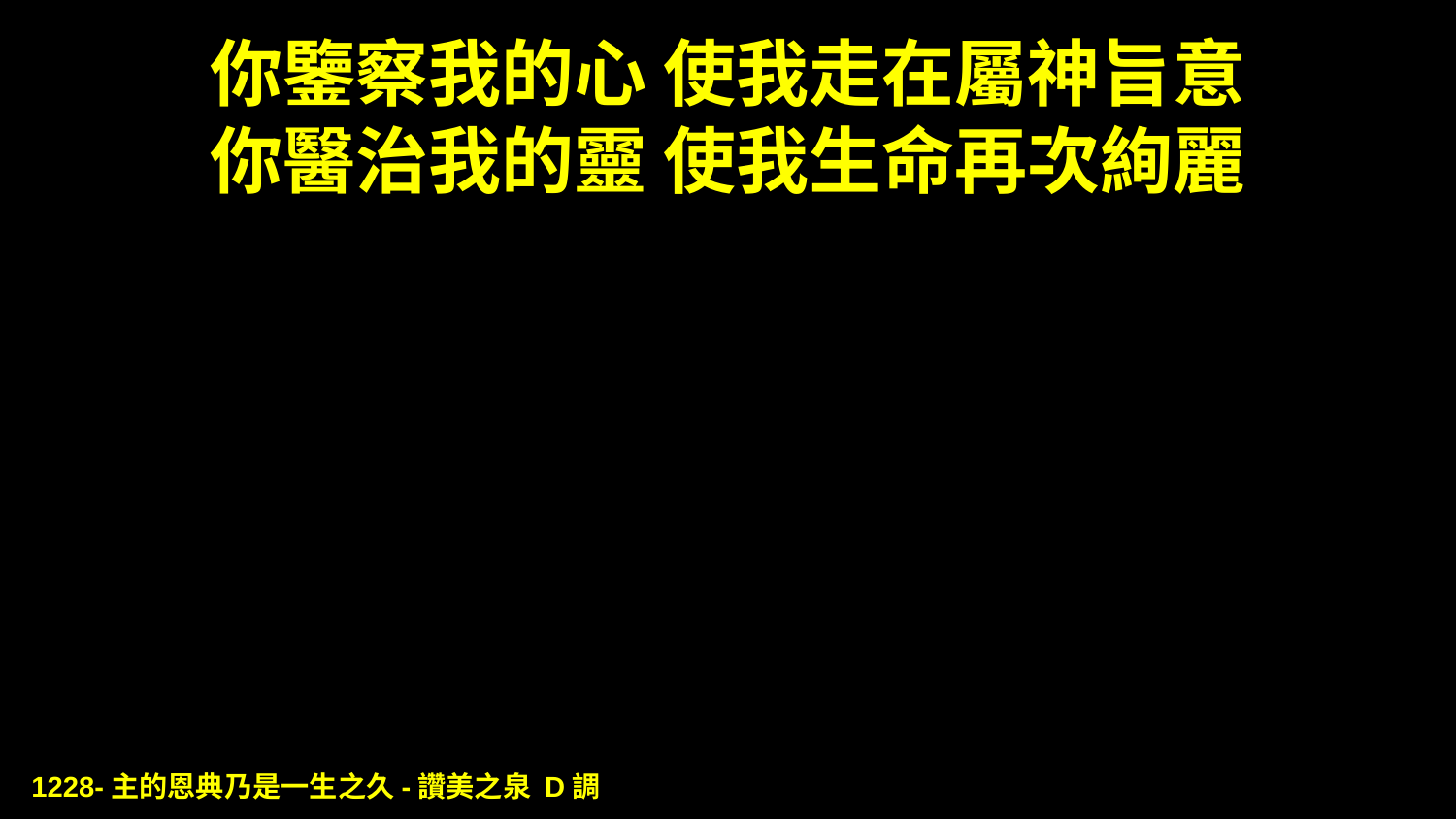

# 你鑒察我的心 使我走在屬神旨意 你醫治我的靈 使我生命再次絢麗
1228-主的恩典乃是一生之久-讚美之泉 D調